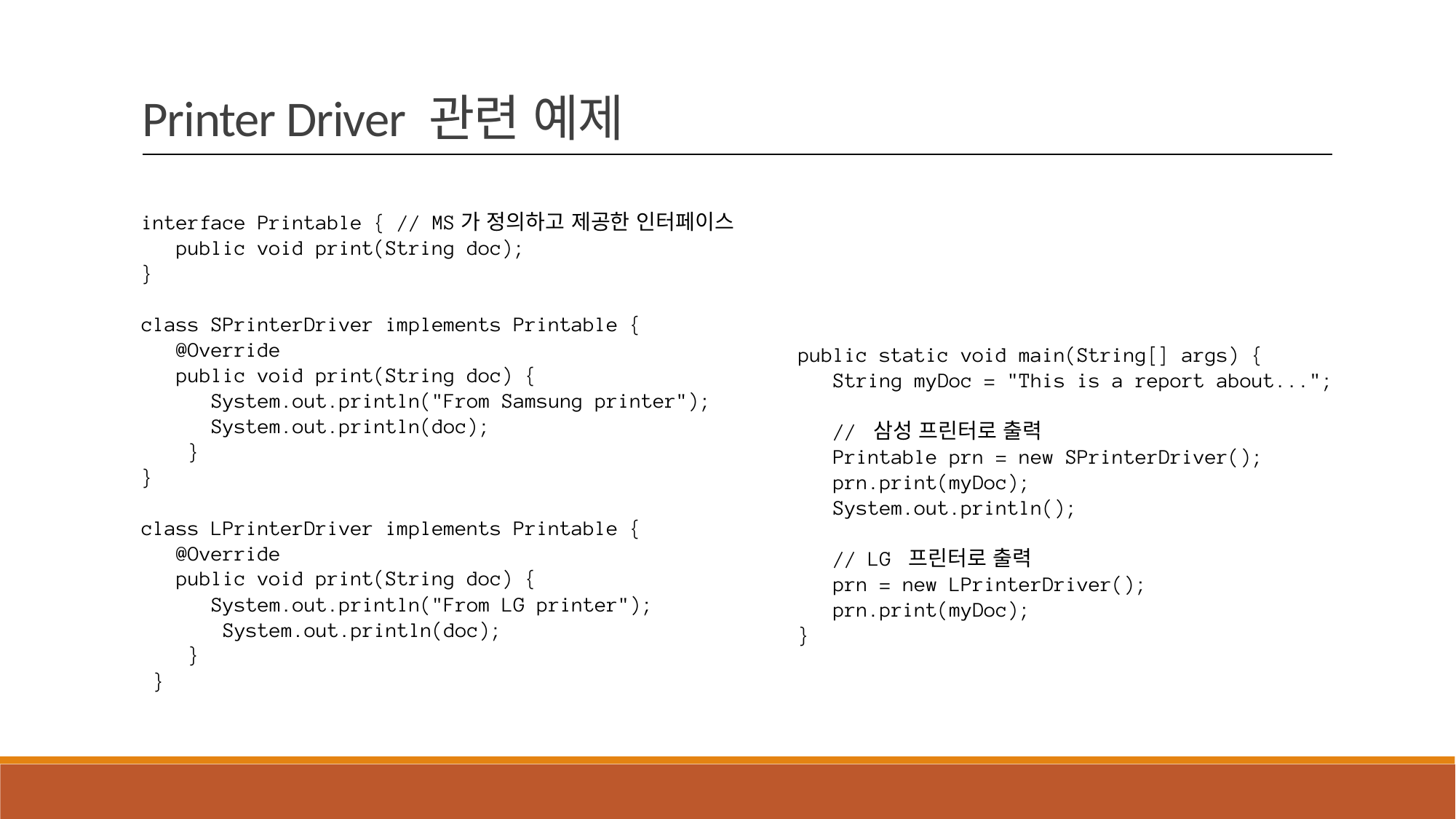

Printer Driver 관련 예제
interface Printable { // MS가 정의하고 제공한 인터페이스
   public void print(String doc);
}

class SPrinterDriver implements Printable {
   @Override
   public void print(String doc) {
      System.out.println("From Samsung printer");
      System.out.println(doc);
    }
}

class LPrinterDriver implements Printable {
   @Override
   public void print(String doc) {
      System.out.println("From LG printer");
       System.out.println(doc);
    }
 }
public static void main(String[] args) {
   String myDoc = "This is a report about...";

   // 삼성 프린터로 출력
   Printable prn = new SPrinterDriver();
   prn.print(myDoc);
   System.out.println();

   // LG 프린터로 출력
   prn = new LPrinterDriver();
   prn.print(myDoc);
}